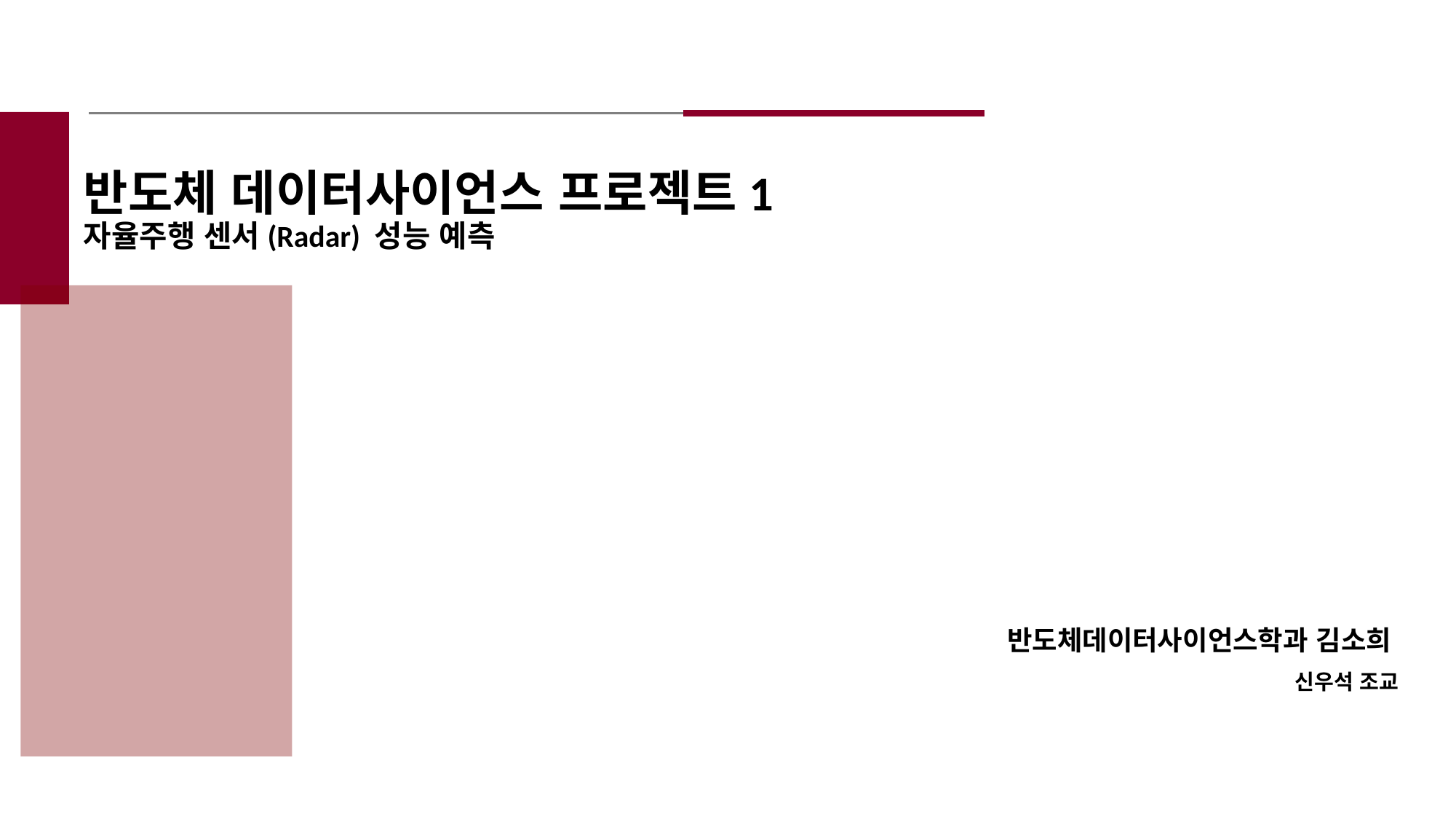

# 반도체 데이터사이언스 프로젝트1 자율주행 센서(Radar) 성능 예측
반도체데이터사이언스학과 김소희
신우석 조교